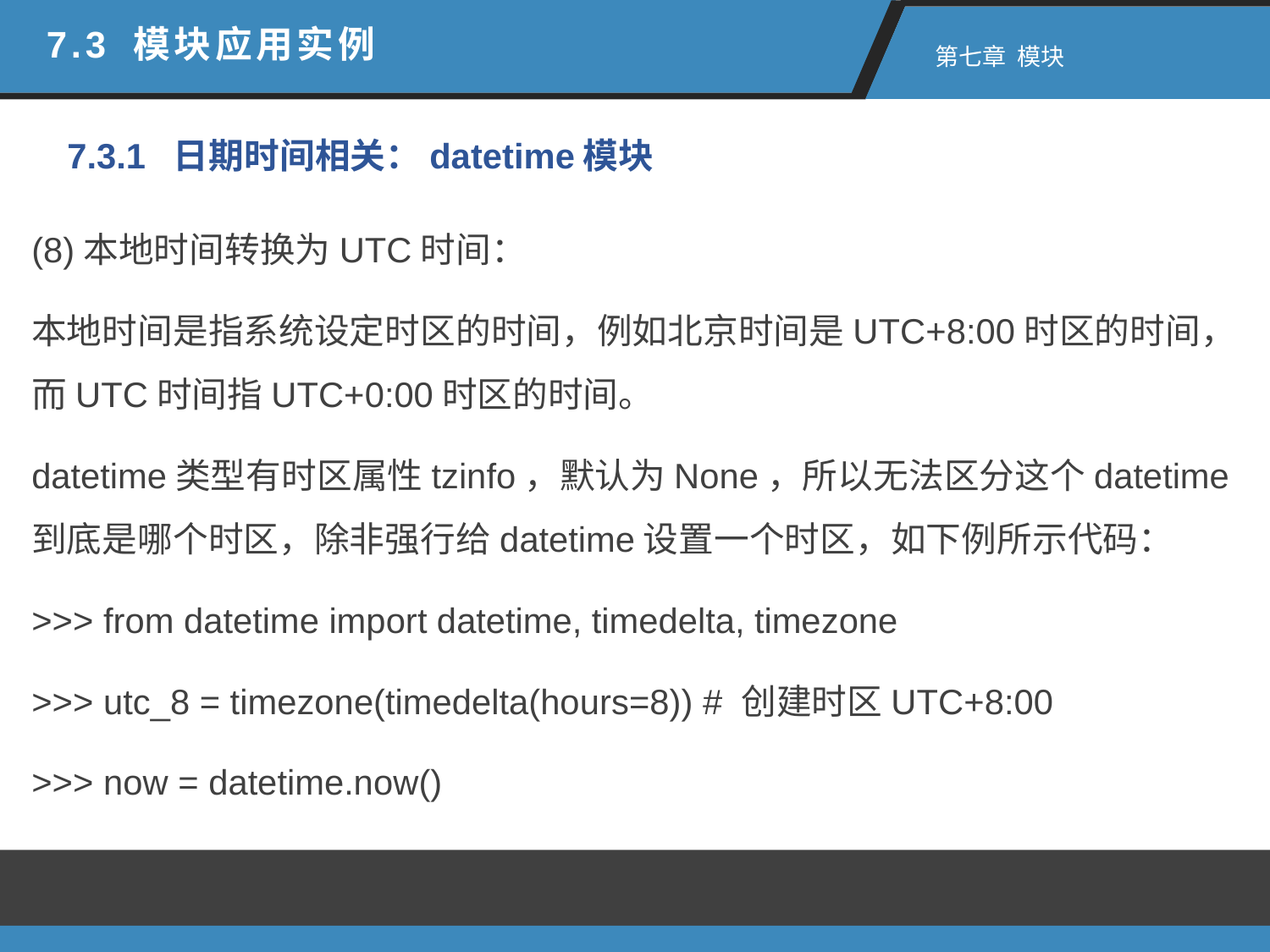

7.3 模块应用实例
  第七章  模块
7.3.1  日期时间相关：datetime模块
(8)本地时间转换为UTC时间：
本地时间是指系统设定时区的时间，例如北京时间是UTC+8:00时区的时间，而UTC时间指UTC+0:00时区的时间。
datetime类型有时区属性tzinfo，默认为None，所以无法区分这个datetime到底是哪个时区，除非强行给datetime设置一个时区，如下例所示代码：
>>> from datetime import datetime, timedelta, timezone
>>> utc_8 = timezone(timedelta(hours=8)) # 创建时区UTC+8:00
>>> now = datetime.now()